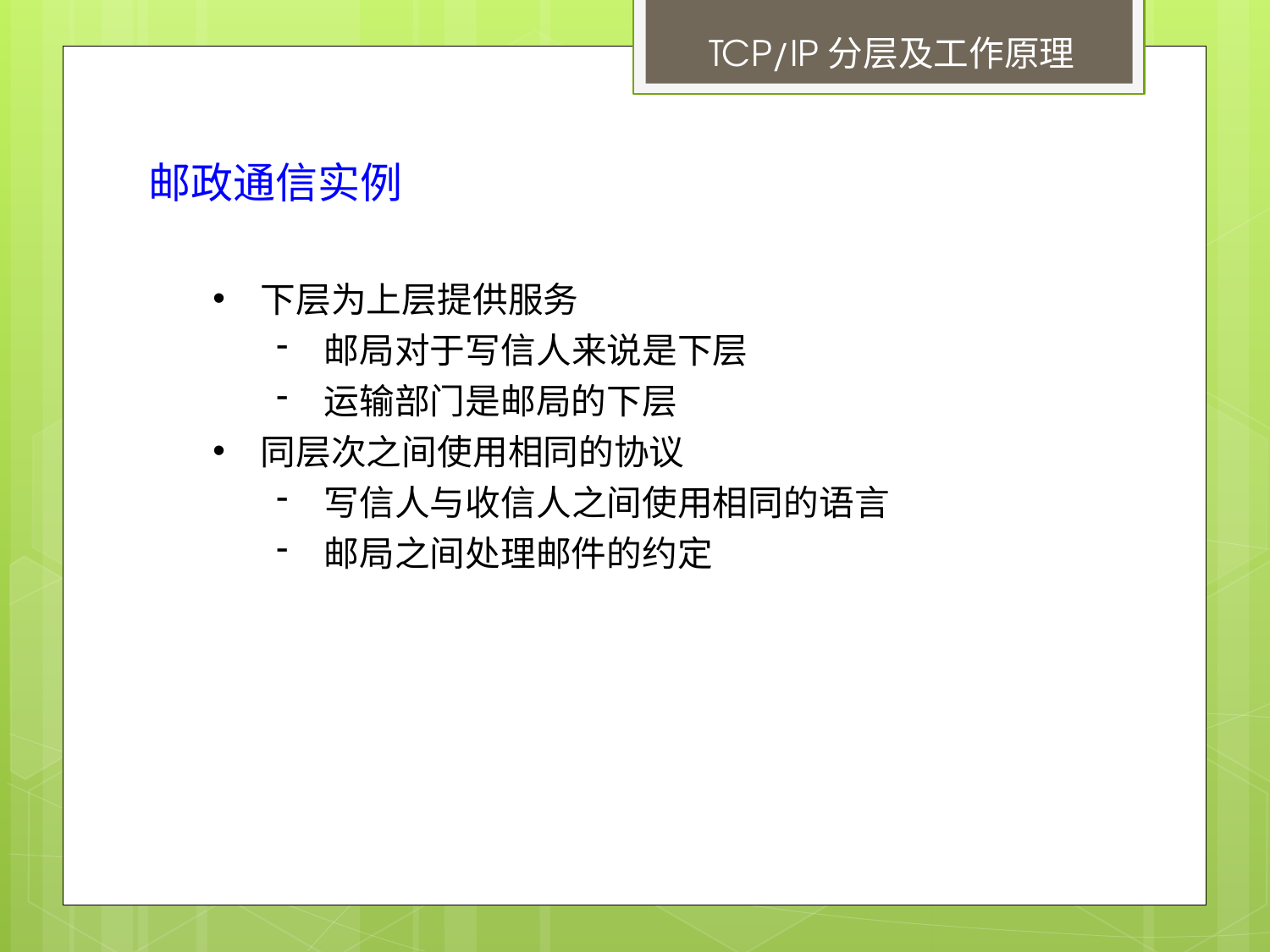

TCP/IP分层及工作原理
邮政通信实例
下层为上层提供服务
邮局对于写信人来说是下层
运输部门是邮局的下层
同层次之间使用相同的协议
写信人与收信人之间使用相同的语言
邮局之间处理邮件的约定